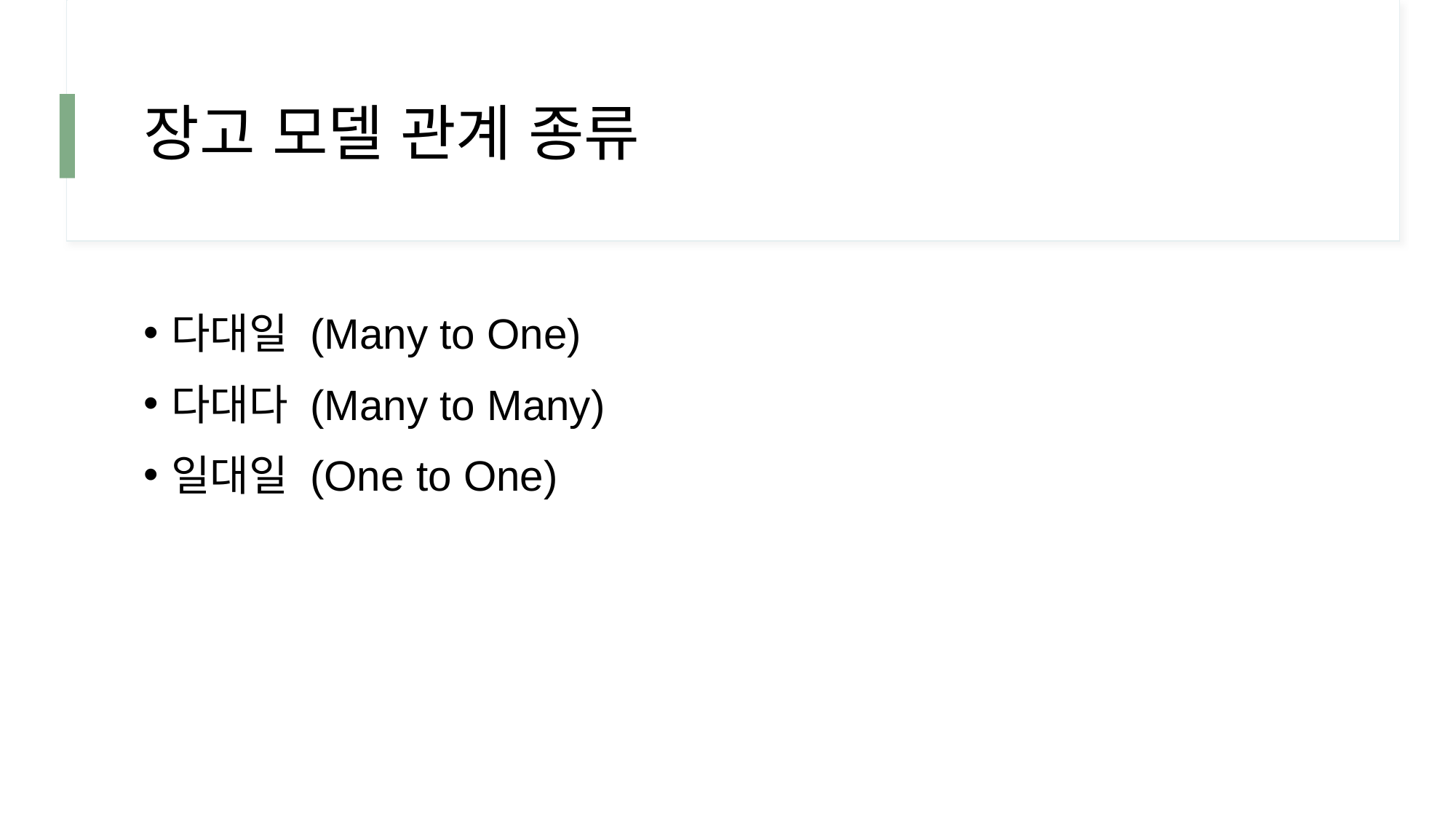

# 장고 모델 관계 종류
다대일 (Many to One)
다대다 (Many to Many)
일대일 (One to One)